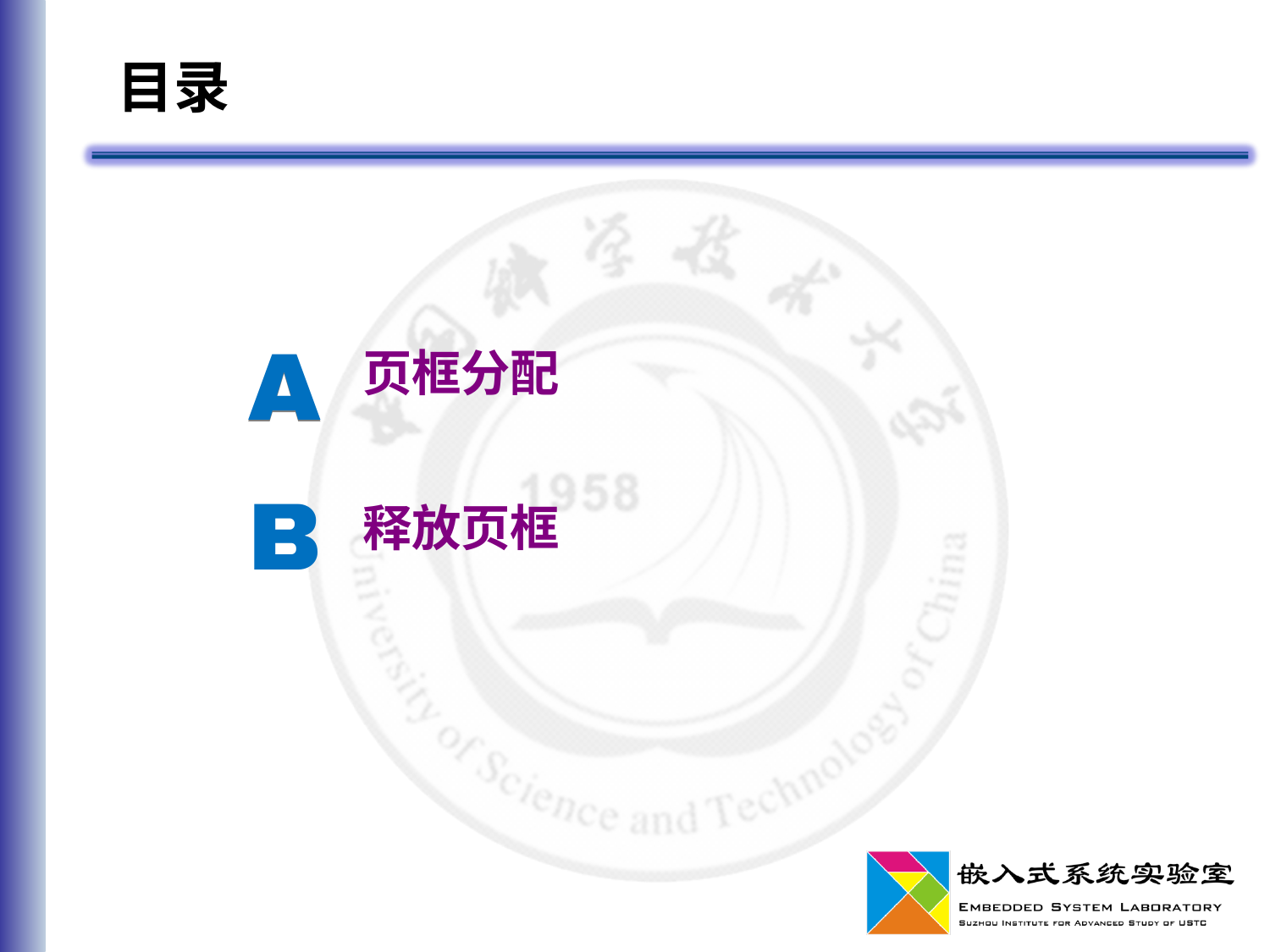

# 目录
A
A
页框分配
B
释放页框